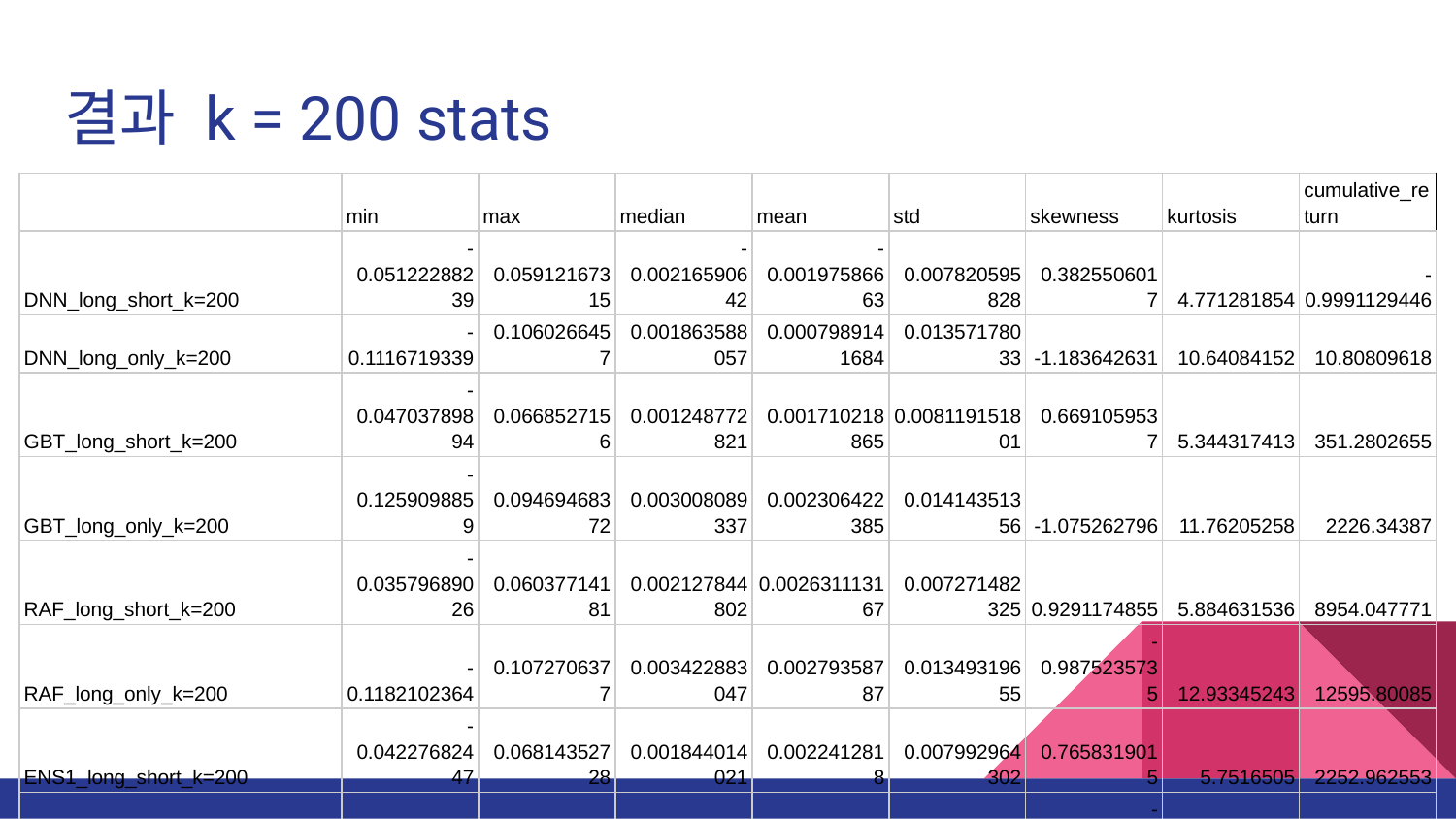

# 결과 k = 200 stats
|  | min | max | median | mean | std | skewness | kurtosis | cumulative\_return |
| --- | --- | --- | --- | --- | --- | --- | --- | --- |
| DNN\_long\_short\_k=200 | -0.05122288239 | 0.05912167315 | -0.00216590642 | -0.00197586663 | 0.007820595828 | 0.3825506017 | 4.771281854 | -0.9991129446 |
| DNN\_long\_only\_k=200 | -0.1116719339 | 0.1060266457 | 0.001863588057 | 0.0007989141684 | 0.01357178033 | -1.183642631 | 10.64084152 | 10.80809618 |
| GBT\_long\_short\_k=200 | -0.04703789894 | 0.0668527156 | 0.001248772821 | 0.001710218865 | 0.008119151801 | 0.6691059537 | 5.344317413 | 351.2802655 |
| GBT\_long\_only\_k=200 | -0.1259098859 | 0.09469468372 | 0.003008089337 | 0.002306422385 | 0.01414351356 | -1.075262796 | 11.76205258 | 2226.34387 |
| RAF\_long\_short\_k=200 | -0.03579689026 | 0.06037714181 | 0.002127844802 | 0.002631113167 | 0.007271482325 | 0.9291174855 | 5.884631536 | 8954.047771 |
| RAF\_long\_only\_k=200 | -0.1182102364 | 0.1072706377 | 0.003422883047 | 0.00279358787 | 0.01349319655 | -0.9875235735 | 12.93345243 | 12595.80085 |
| ENS1\_long\_short\_k=200 | -0.04227682447 | 0.06814352728 | 0.001844014021 | 0.0022412818 | 0.007992964302 | 0.7658319015 | 5.7516505 | 2252.962553 |
| ENS1\_long\_only\_k=200 | -0.1193747614 | 0.1022024833 | 0.003347996813 | 0.002607224729 | 0.01366576157 | -0.9958124179 | 12.30575121 | 6517.86572 |